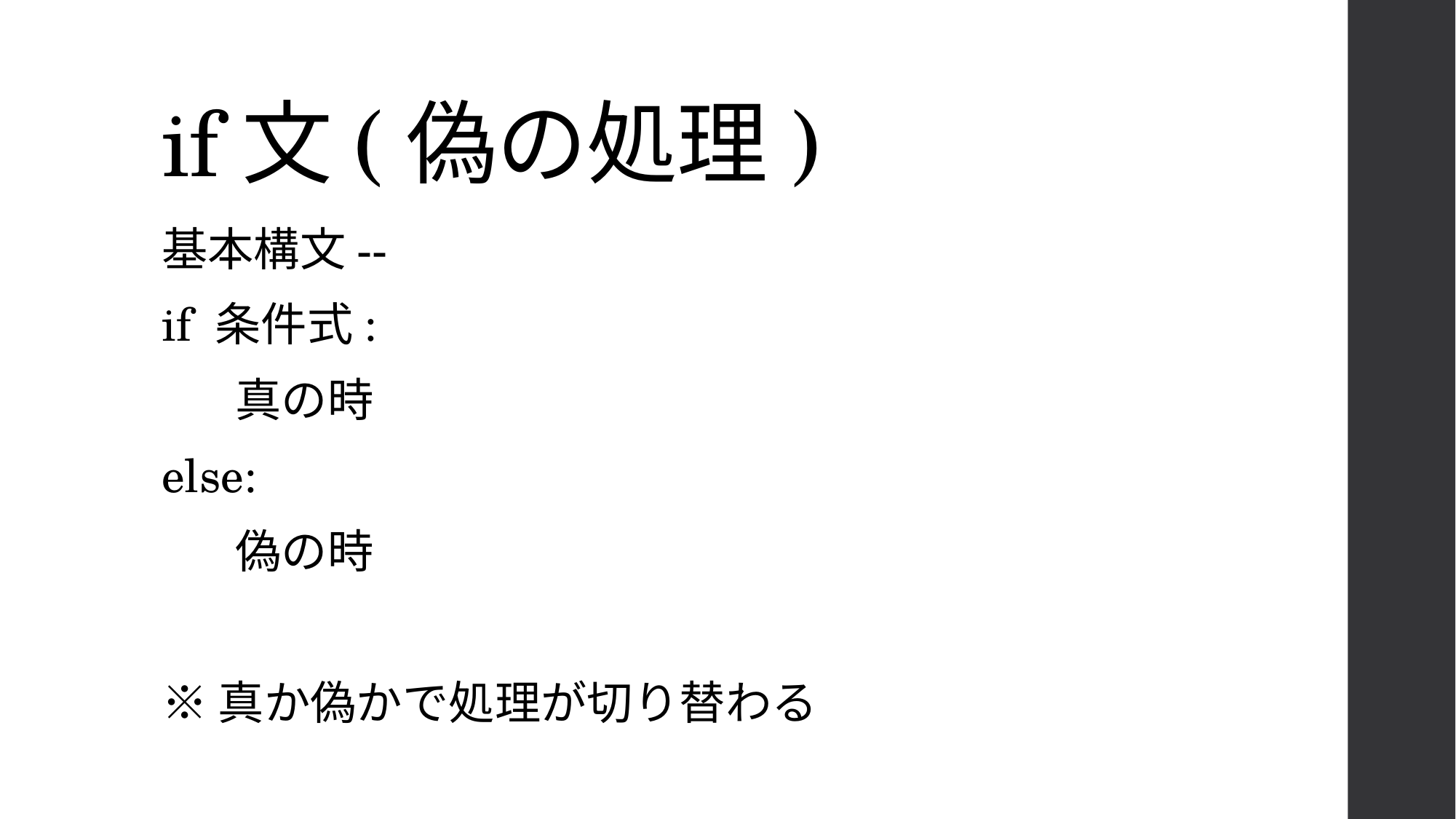

# if文(偽の処理)
基本構文--
if 条件式:
      真の時
else:
      偽の時

※真か偽かで処理が切り替わる